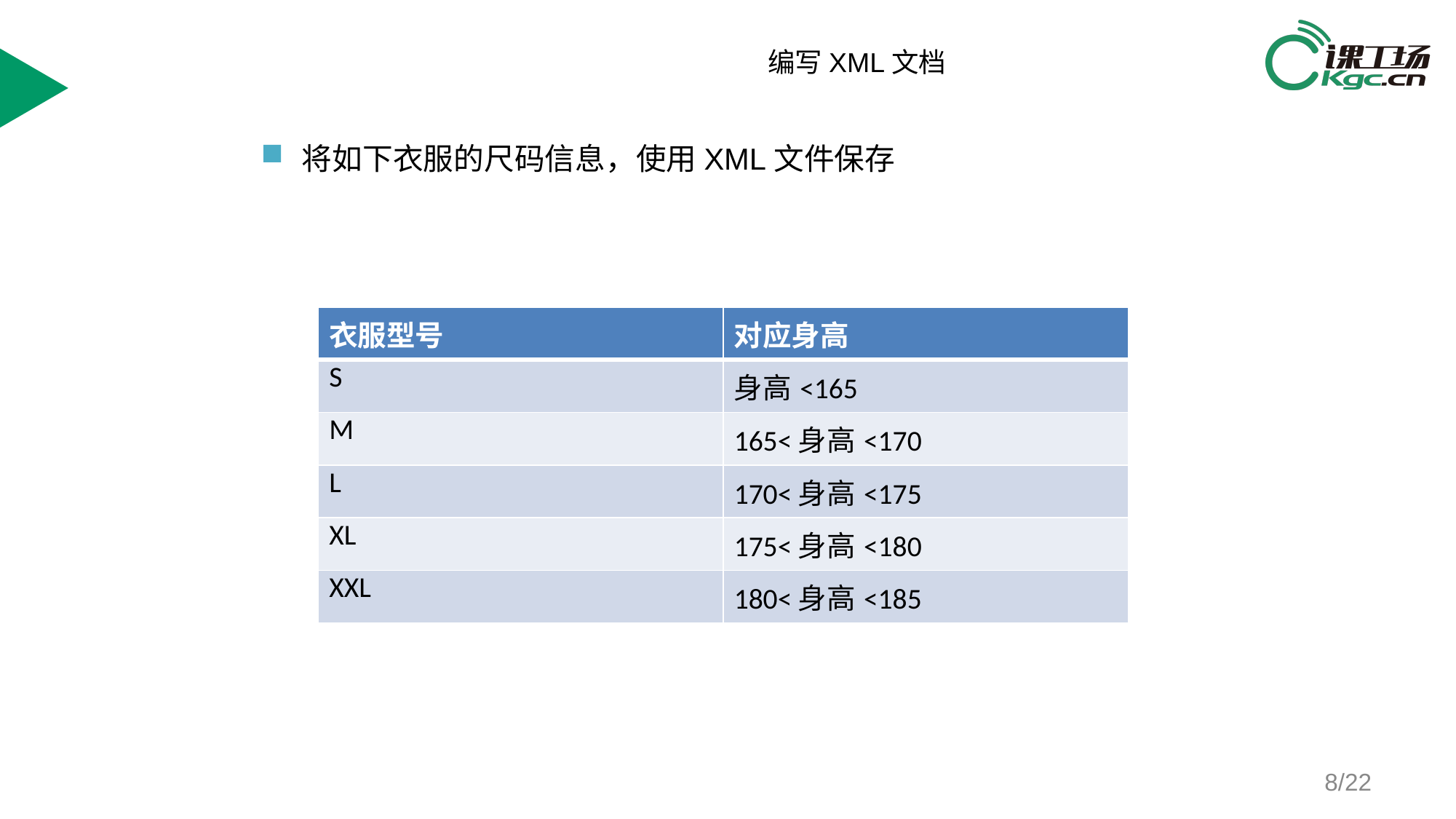

8/22
编写XML文档
将如下衣服的尺码信息，使用XML文件保存

| 衣服型号 | 对应身高 |
| --- | --- |
| S | 身高<165 |
| M | 165<身高<170 |
| L | 170<身高<175 |
| XL | 175<身高<180 |
| XXL | 180<身高<185 |